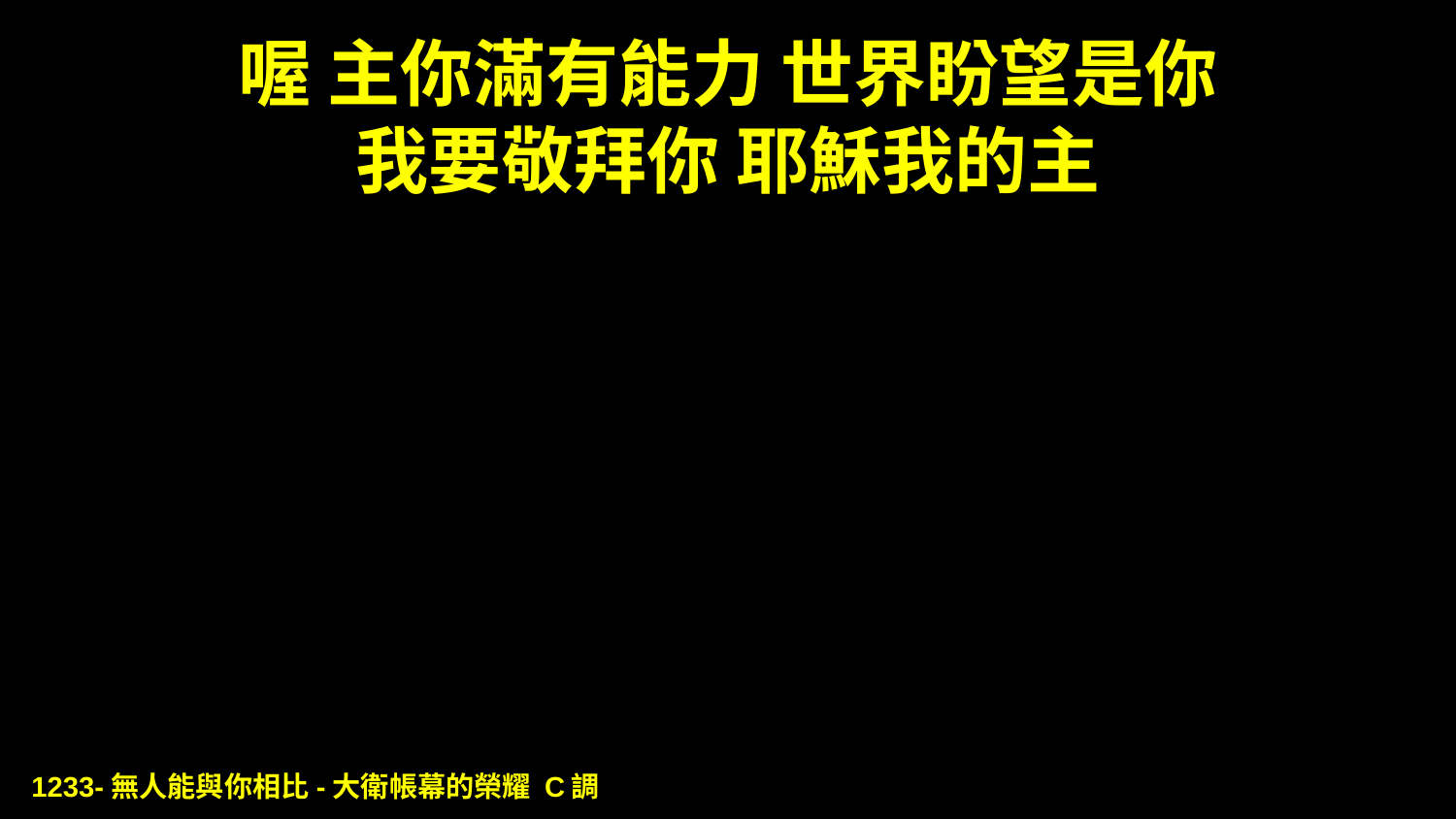

# 喔 主你滿有能力 世界盼望是你 我要敬拜你 耶穌我的主
1233-無人能與你相比-大衛帳幕的榮耀 C調